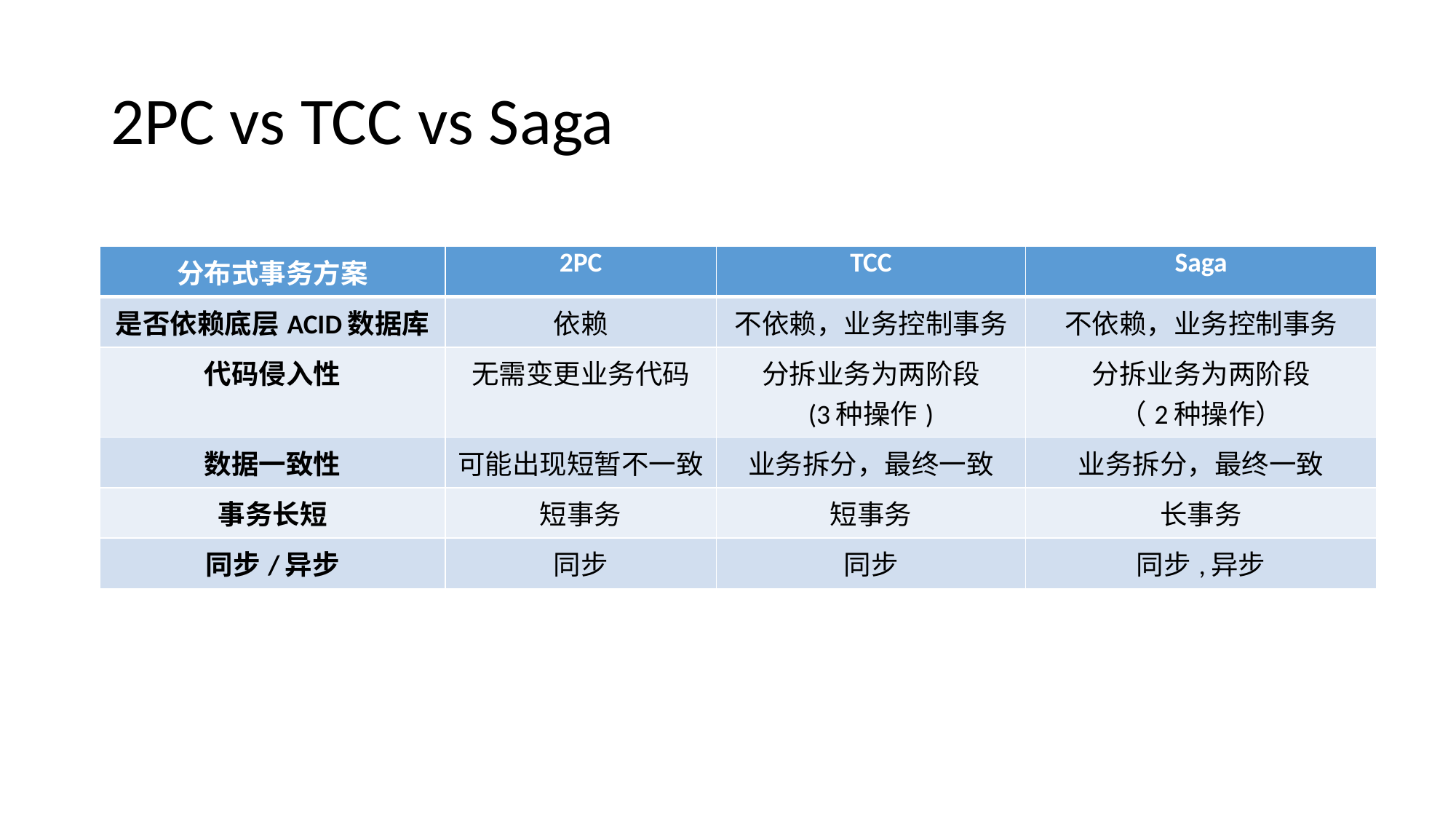

# 2PC vs TCC vs Saga
| 分布式事务方案 | 2PC | TCC | Saga |
| --- | --- | --- | --- |
| 是否依赖底层ACID数据库 | 依赖 | 不依赖，业务控制事务 | 不依赖，业务控制事务 |
| 代码侵入性 | 无需变更业务代码 | 分拆业务为两阶段 (3种操作) | 分拆业务为两阶段 （2种操作） |
| 数据一致性 | 可能出现短暂不一致 | 业务拆分，最终一致 | 业务拆分，最终一致 |
| 事务长短 | 短事务 | 短事务 | 长事务 |
| 同步/异步 | 同步 | 同步 | 同步,异步 |